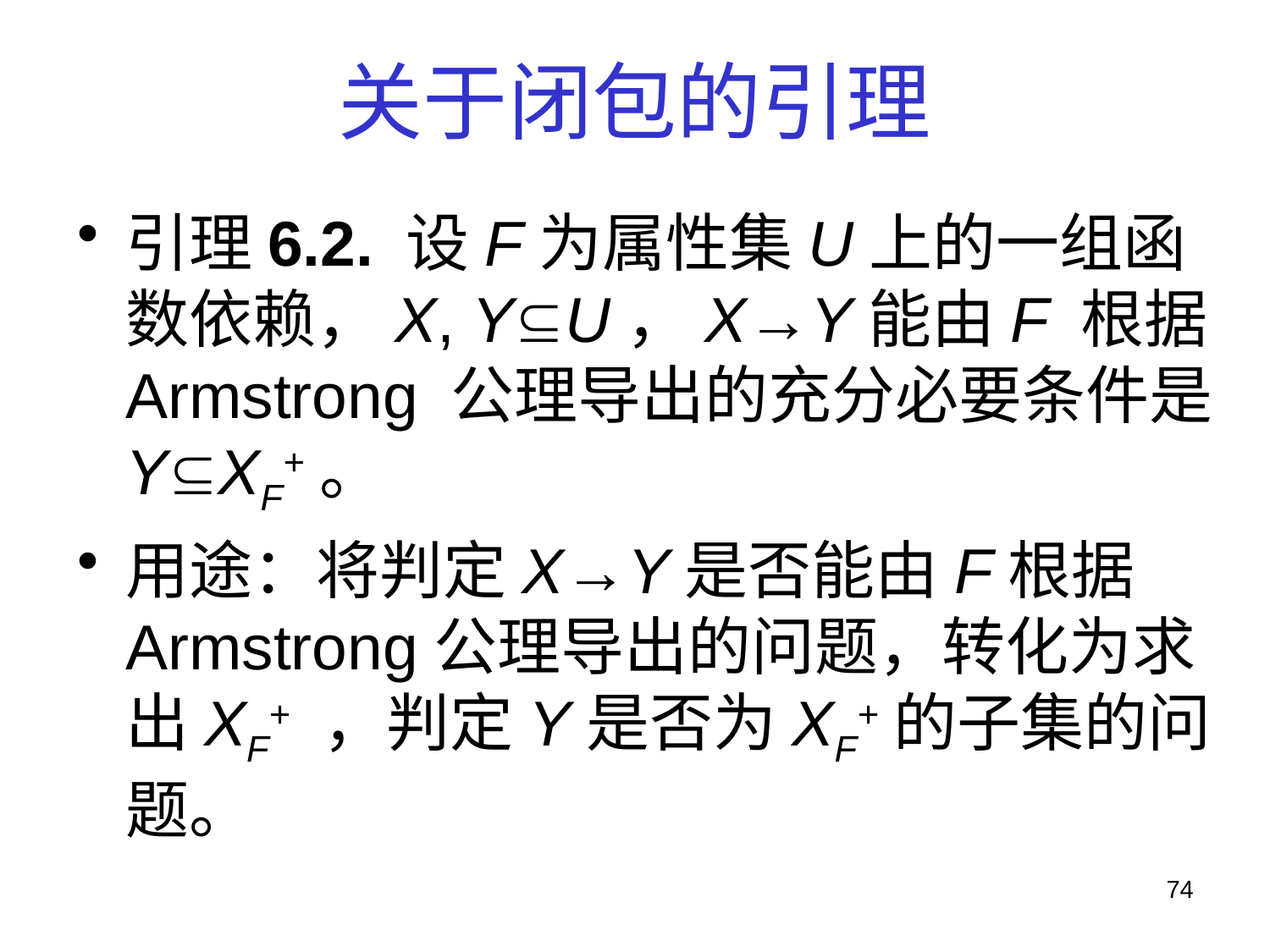

# 关于闭包的引理
引理6.2. 设F为属性集U上的一组函数依赖，X, Y⊆U，X→Y能由F 根据Armstrong 公理导出的充分必要条件是Y⊆XF+。
用途：将判定X→Y是否能由F根据Armstrong公理导出的问题，转化为求出XF+ ，判定Y是否为XF+的子集的问题。
74